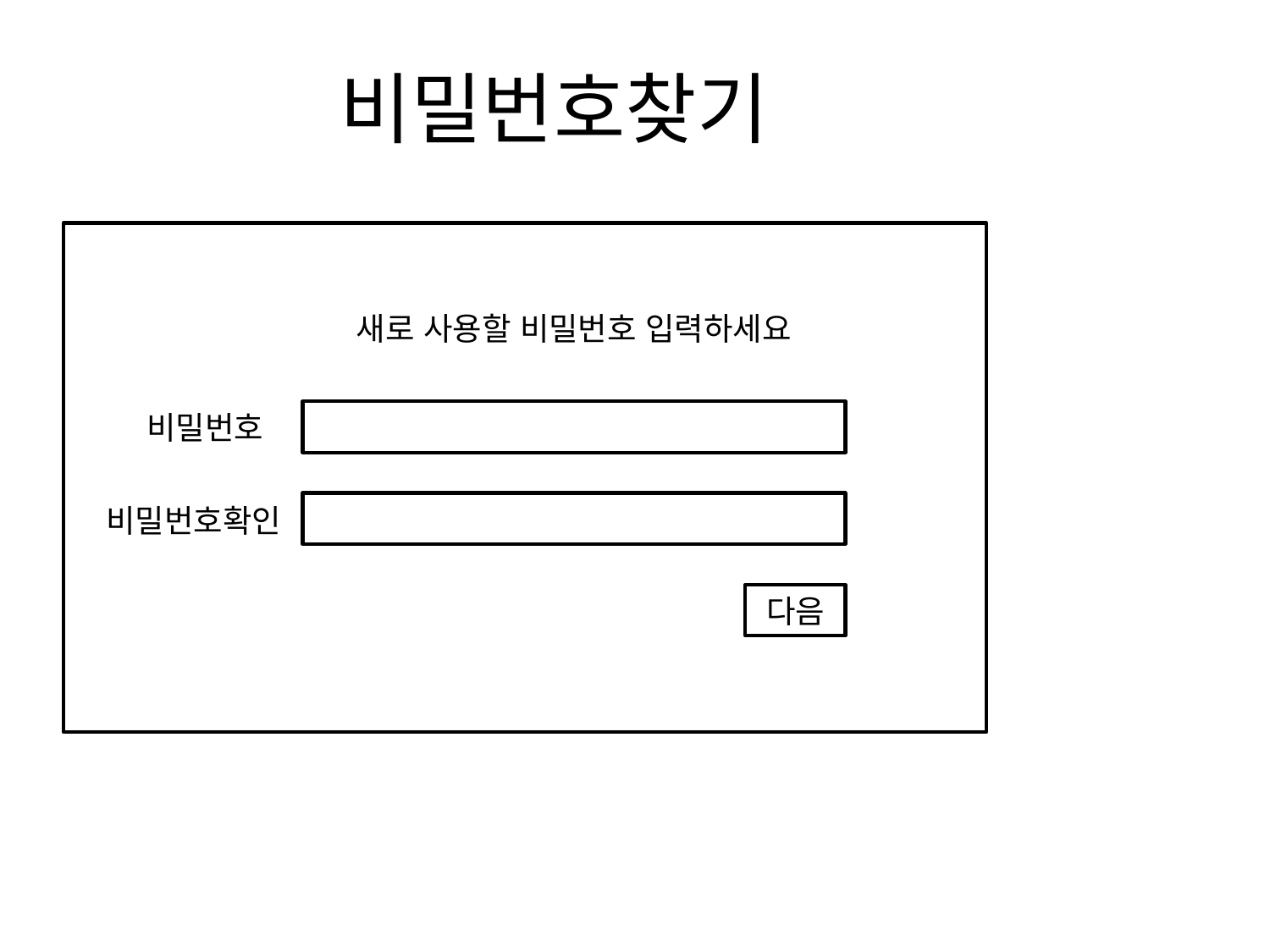

# 비밀번호찾기

새로 사용할 비밀번호 입력하세요
비밀번호

비밀번호확인
다음